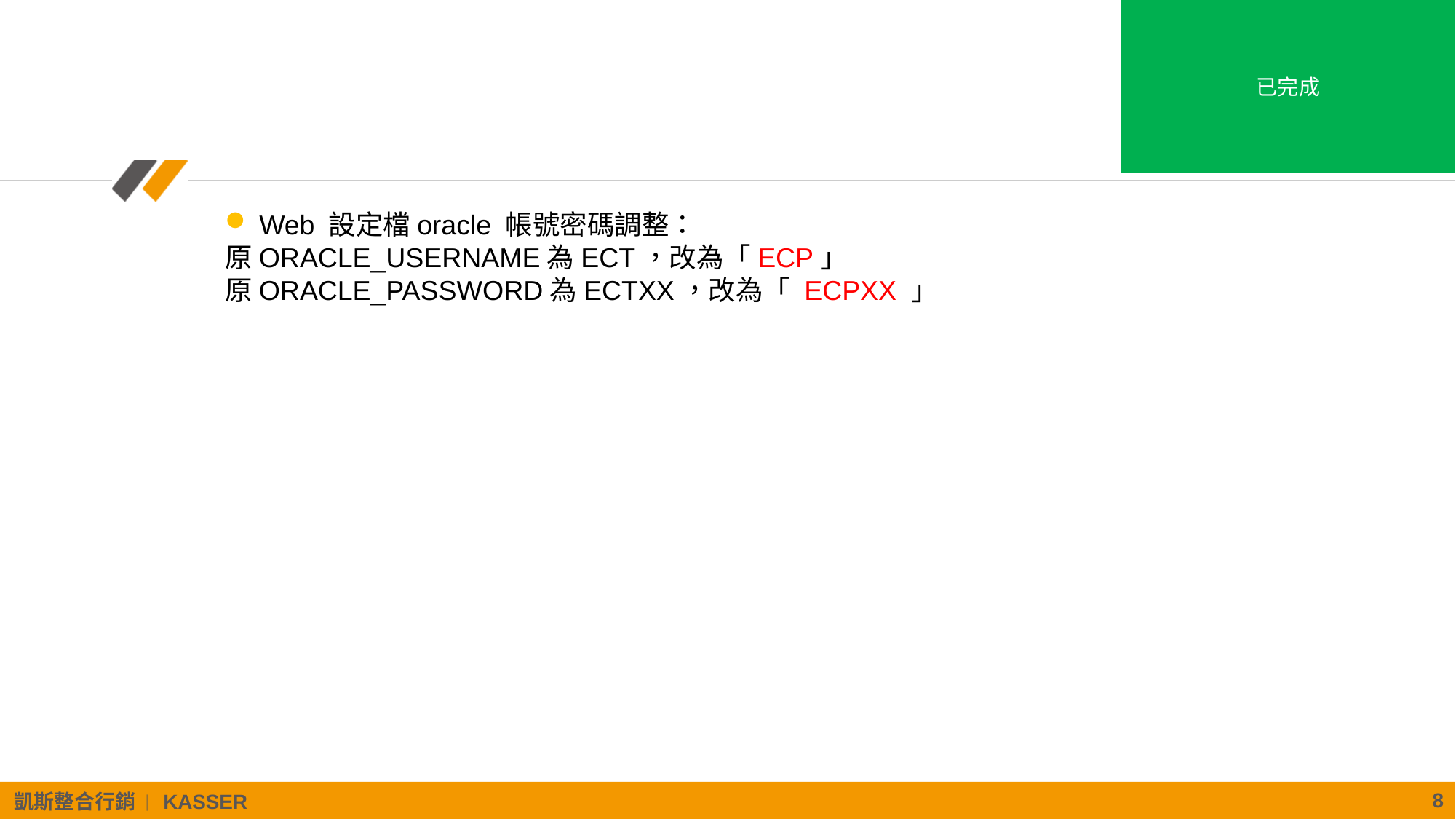

已完成
Web 設定檔oracle 帳號密碼調整：
原ORACLE_USERNAME為ECT，改為「ECP」
原ORACLE_PASSWORD為ECTXX，改為「 ECPXX 」
8